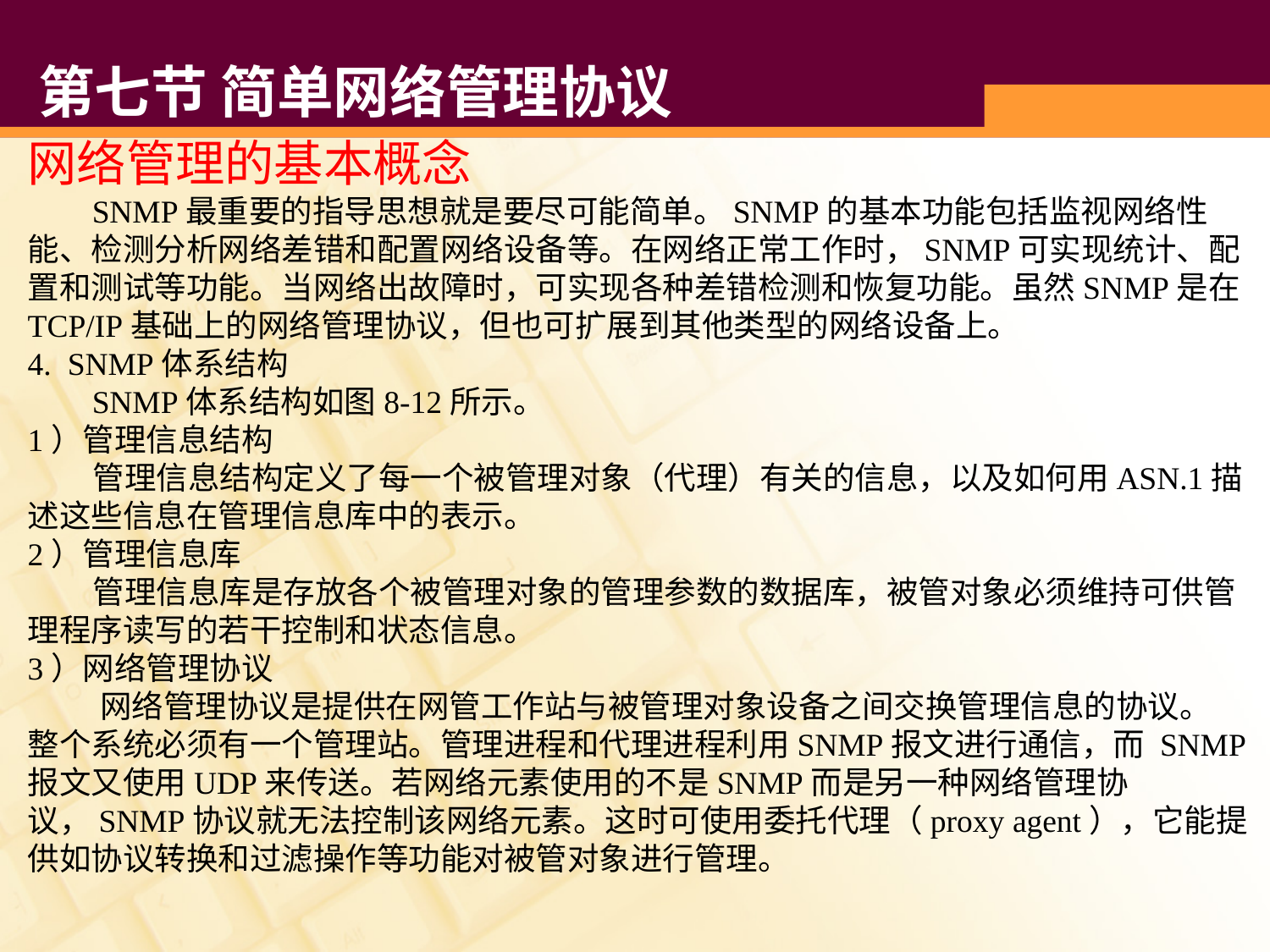

# 第七节 简单网络管理协议
网络管理的基本概念
        SNMP最重要的指导思想就是要尽可能简单。SNMP的基本功能包括监视网络性能、检测分析网络差错和配置网络设备等。在网络正常工作时，SNMP可实现统计、配置和测试等功能。当网络出故障时，可实现各种差错检测和恢复功能。虽然SNMP是在TCP/IP基础上的网络管理协议，但也可扩展到其他类型的网络设备上。
4.  SNMP体系结构
        SNMP体系结构如图8-12所示。
1）管理信息结构
        管理信息结构定义了每一个被管理对象（代理）有关的信息，以及如何用ASN.1描述这些信息在管理信息库中的表示。
2）管理信息库
        管理信息库是存放各个被管理对象的管理参数的数据库，被管对象必须维持可供管理程序读写的若干控制和状态信息。
3）网络管理协议
         网络管理协议是提供在网管工作站与被管理对象设备之间交换管理信息的协议。
整个系统必须有一个管理站。管理进程和代理进程利用SNMP报文进行通信，而 SNMP报文又使用UDP来传送。若网络元素使用的不是SNMP而是另一种网络管理协议，SNMP协议就无法控制该网络元素。这时可使用委托代理（proxy agent），它能提供如协议转换和过滤操作等功能对被管对象进行管理。